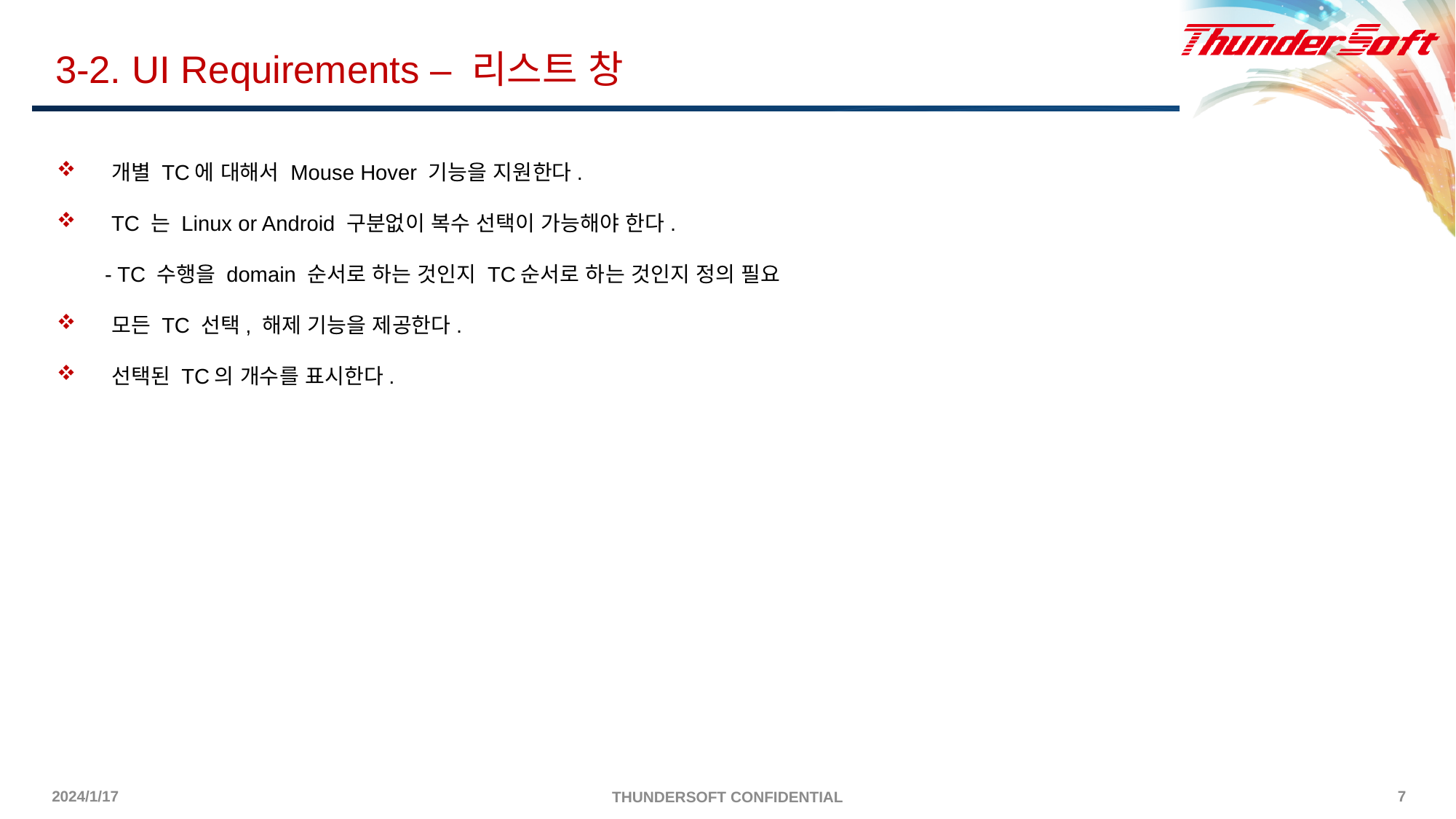

3-2. UI Requirements – 리스트 창
개별 TC에 대해서 Mouse Hover 기능을 지원한다.
TC 는 Linux or Android 구분없이 복수 선택이 가능해야 한다.
        - TC 수행을 domain 순서로 하는 것인지 TC순서로 하는 것인지 정의 필요
모든 TC 선택, 해제 기능을 제공한다.
선택된 TC의 개수를 표시한다.

2024/1/17
7
THUNDERSOFT CONFIDENTIAL